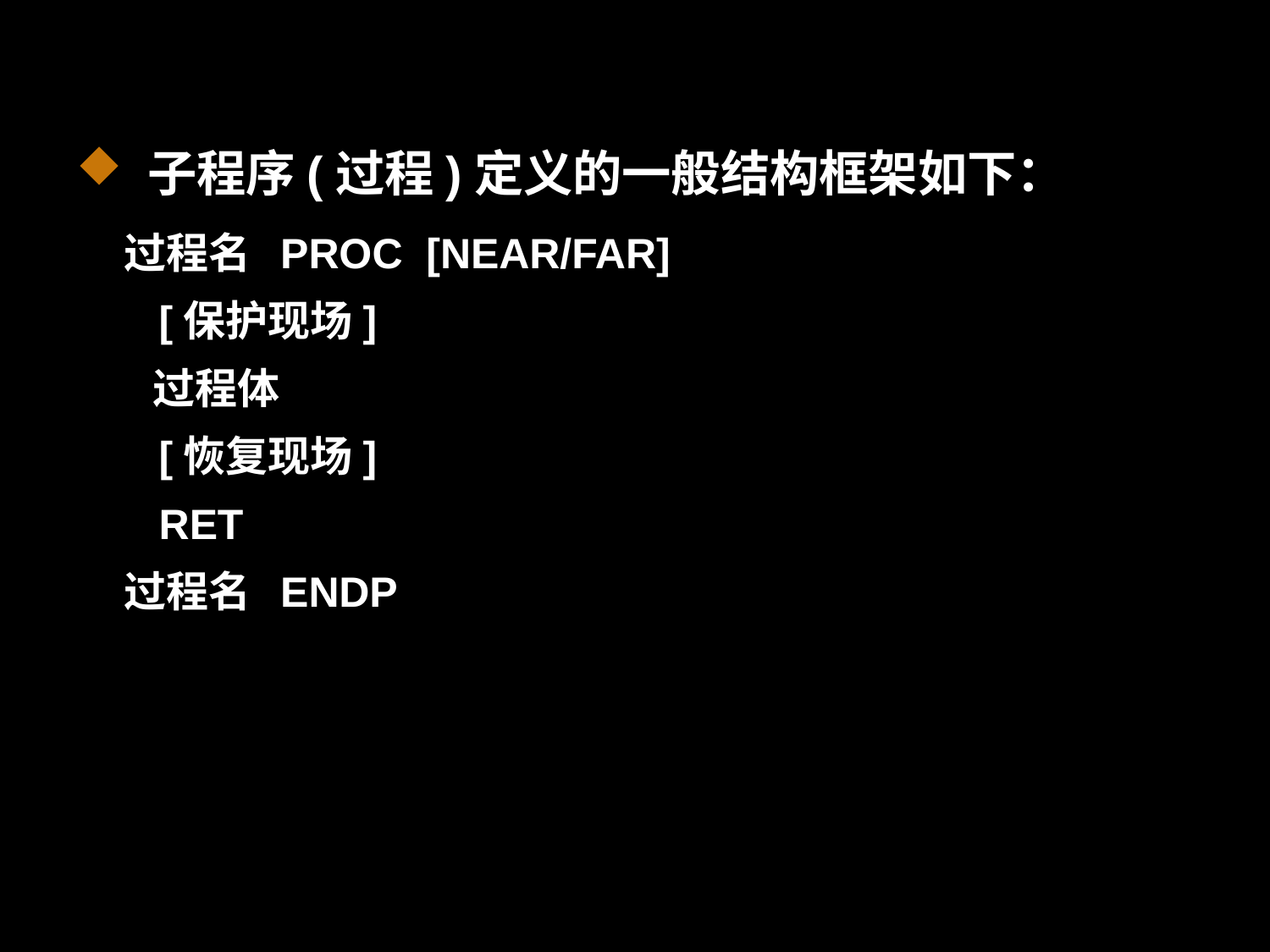

子程序(过程)定义的一般结构框架如下：

    过程名  PROC  [NEAR/FAR]

       [保护现场]

       过程体

       [恢复现场]

       RET

    过程名  ENDP